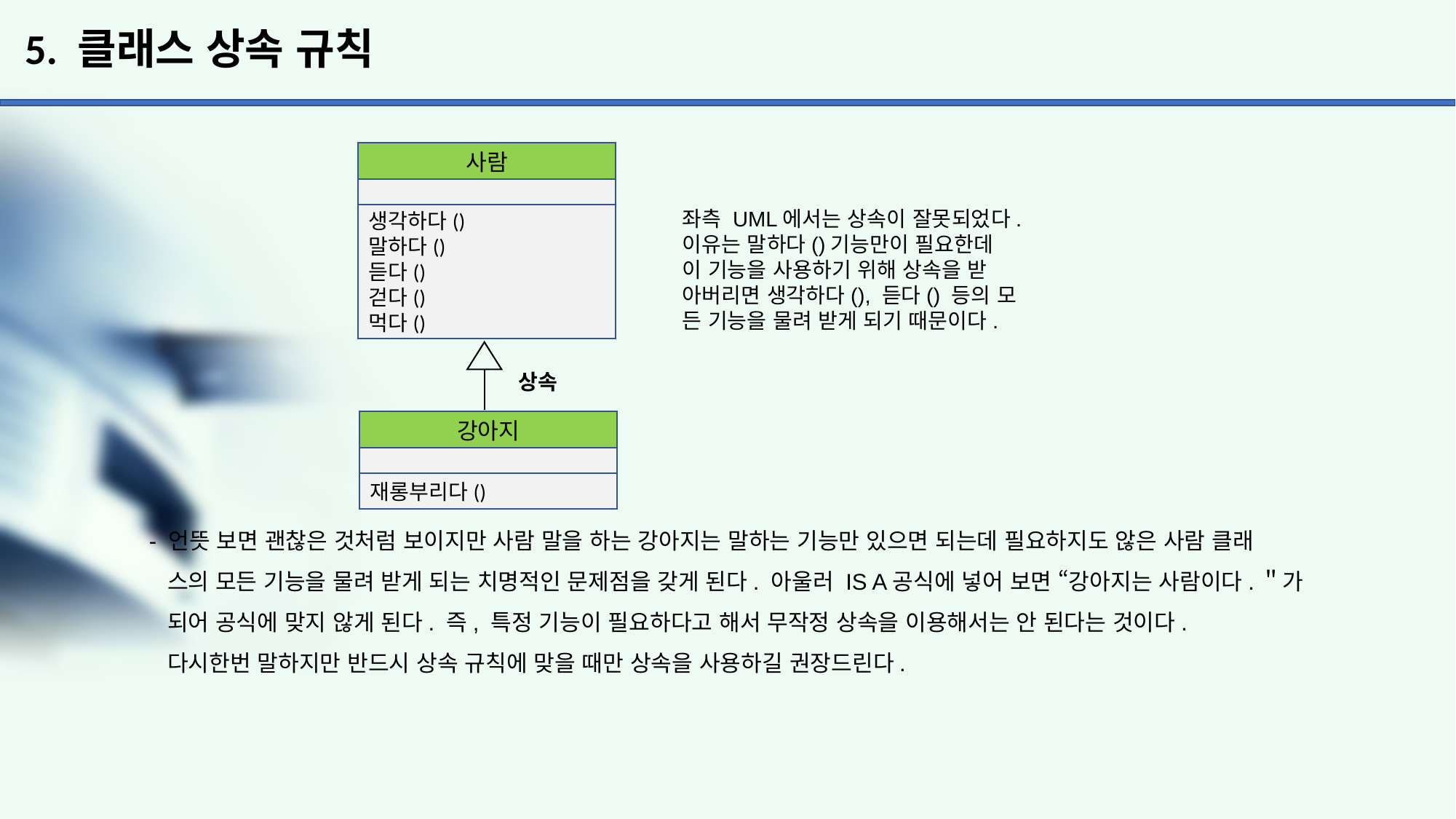

# 5. 클래스 상속 규칙

   - 언뜻 보면 괜찮은 것처럼 보이지만 사람 말을 하는 강아지는 말하는 기능만 있으면 되는데 필요하지도 않은 사람 클래
     스의 모든 기능을 물려 받게 되는 치명적인 문제점을 갖게 된다. 아울러 IS A공식에 넣어 보면 “강아지는 사람이다.＂가
     되어 공식에 맞지 않게 된다. 즉, 특정 기능이 필요하다고 해서 무작정 상속을 이용해서는 안 된다는 것이다.
     다시한번 말하지만 반드시 상속 규칙에 맞을 때만 상속을 사용하길 권장드린다.
사람

좌측 UML에서는 상속이 잘못되었다.
이유는 말하다()기능만이 필요한데
이 기능을 사용하기 위해 상속을 받
아버리면 생각하다(), 듣다() 등의 모
든 기능을 물려 받게 되기 때문이다.
생각하다()
말하다()
듣다()
걷다()
먹다()

상속
강아지

재롱부리다()